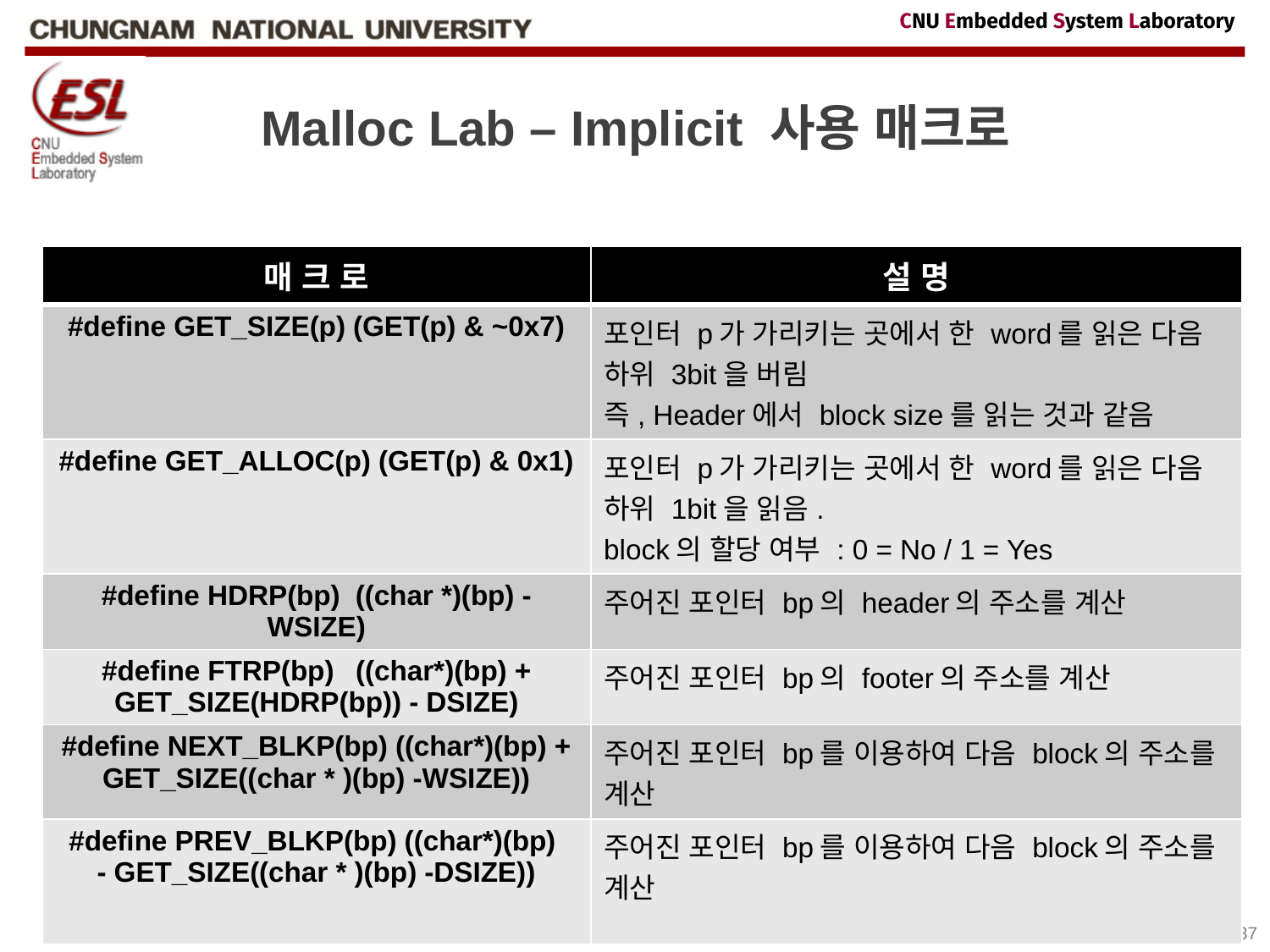

# Malloc Lab – Implicit 사용 매크로
| 매 크 로 | 설 명 |
| --- | --- |
| #define GET\_SIZE(p) (GET(p) & ~0x7) | 포인터 p가 가리키는 곳에서 한 word를 읽은 다음 하위 3bit을 버림 즉, Header에서 block size를 읽는 것과 같음 |
| #define GET\_ALLOC(p) (GET(p) & 0x1) | 포인터 p가 가리키는 곳에서 한 word를 읽은 다음 하위 1bit을 읽음. block의 할당 여부 : 0 = No / 1 = Yes |
| #define HDRP(bp) ((char \*)(bp) - WSIZE) | 주어진 포인터 bp의 header의 주소를 계산 |
| #define FTRP(bp) ((char\*)(bp) + GET\_SIZE(HDRP(bp)) - DSIZE) | 주어진 포인터 bp의 footer의 주소를 계산 |
| #define NEXT\_BLKP(bp) ((char\*)(bp) + GET\_SIZE((char \* )(bp) -WSIZE)) | 주어진 포인터 bp를 이용하여 다음 block의 주소를 계산 |
| #define PREV\_BLKP(bp) ((char\*)(bp) - GET\_SIZE((char \* )(bp) -DSIZE)) | 주어진 포인터 bp를 이용하여 다음 block의 주소를 계산 |
2018 Fall, System Programming
37